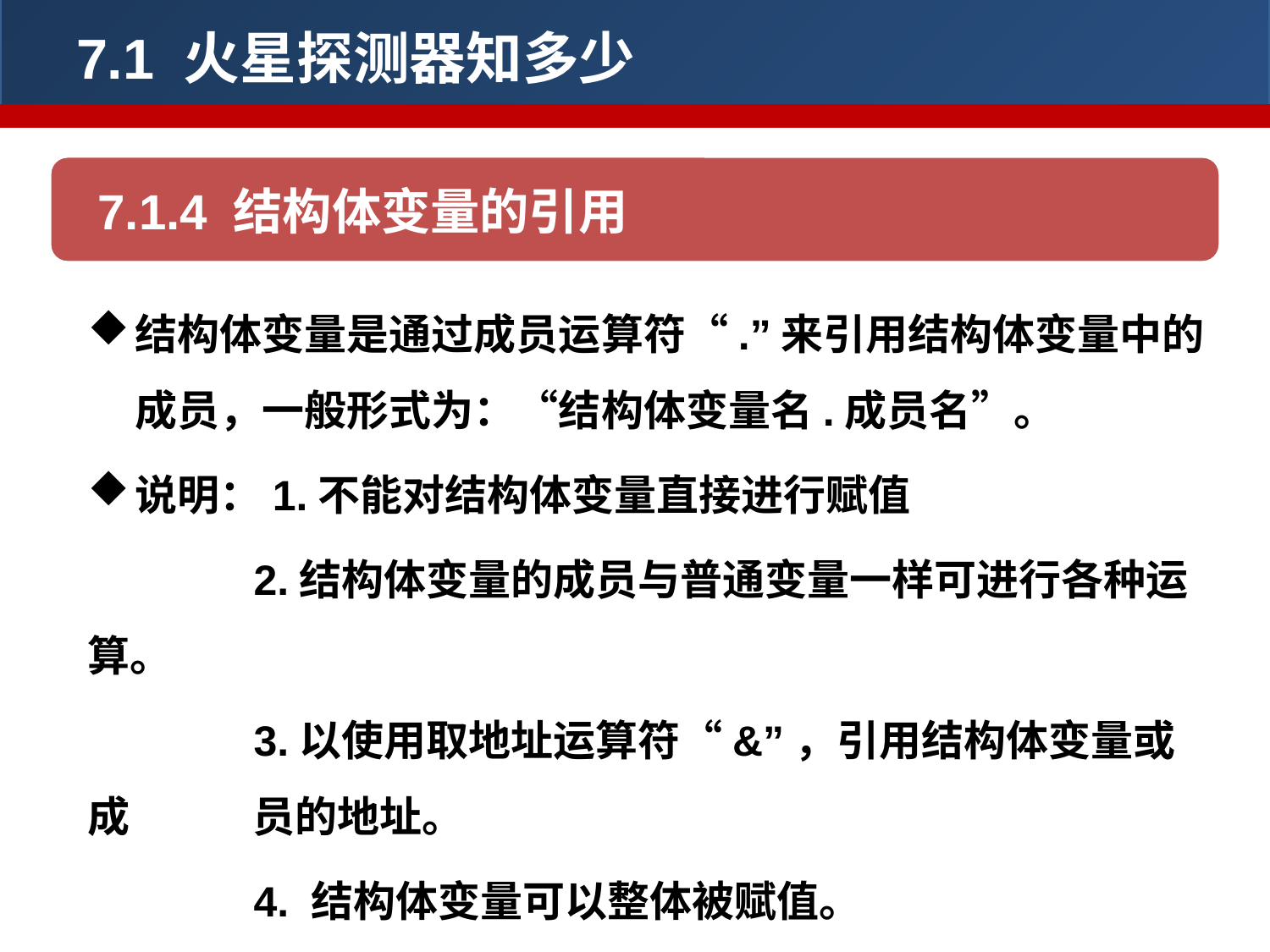

7.1 火星探测器知多少
7.1.4 结构体变量的引用
结构体变量是通过成员运算符“.”来引用结构体变量中的成员，一般形式为：“结构体变量名.成员名”。
说明：1.不能对结构体变量直接进行赋值
              2.结构体变量的成员与普通变量一样可进行各种运算。
              3.以使用取地址运算符“&”，引用结构体变量或成	    员的地址。
              4. 结构体变量可以整体被赋值。